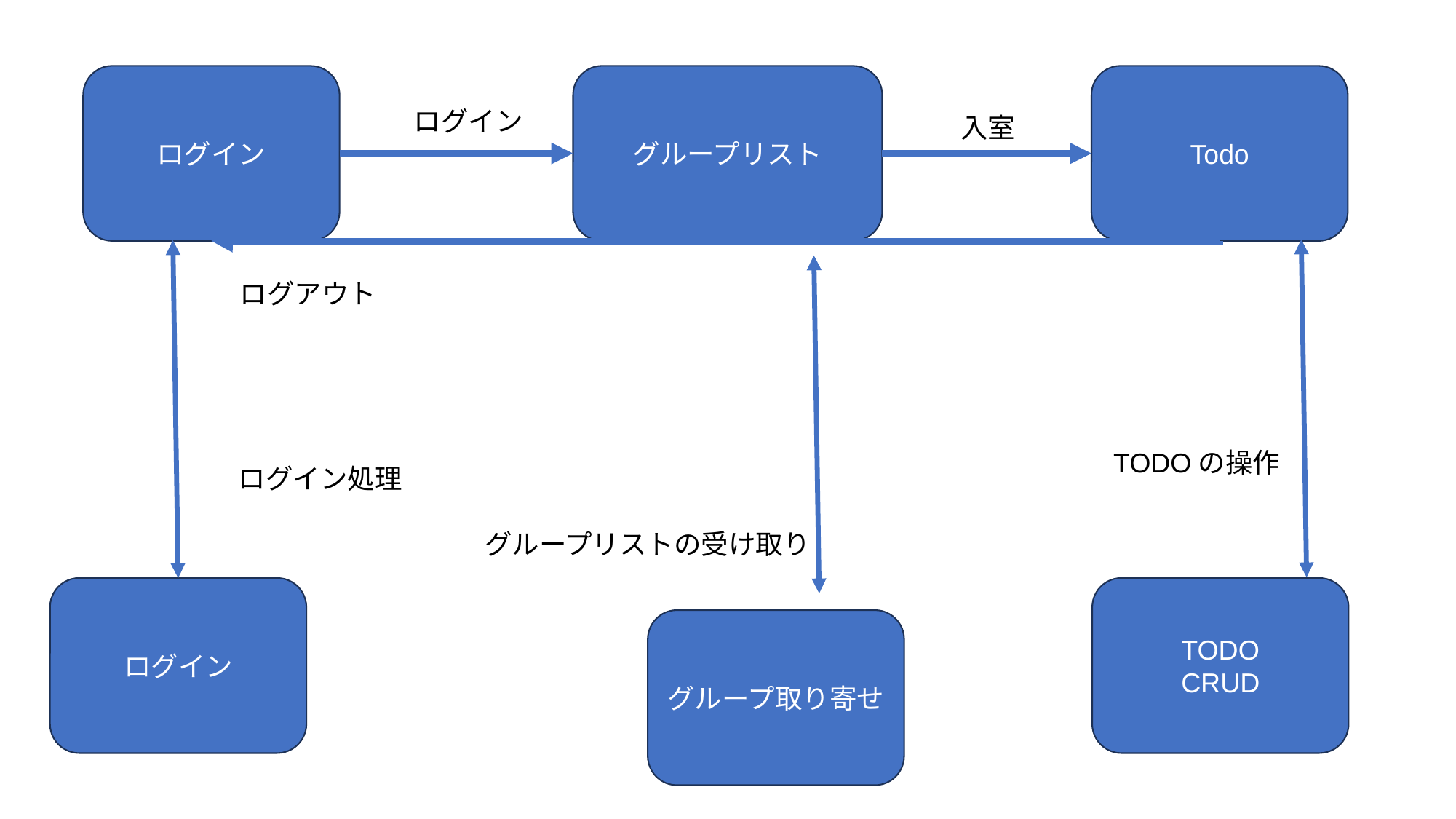

グループリスト
ログイン
Todo
ログイン
入室
ログアウト
TODOの操作
ログイン処理
グループリストの受け取り
ログイン
TODO
CRUD
グループ取り寄せ